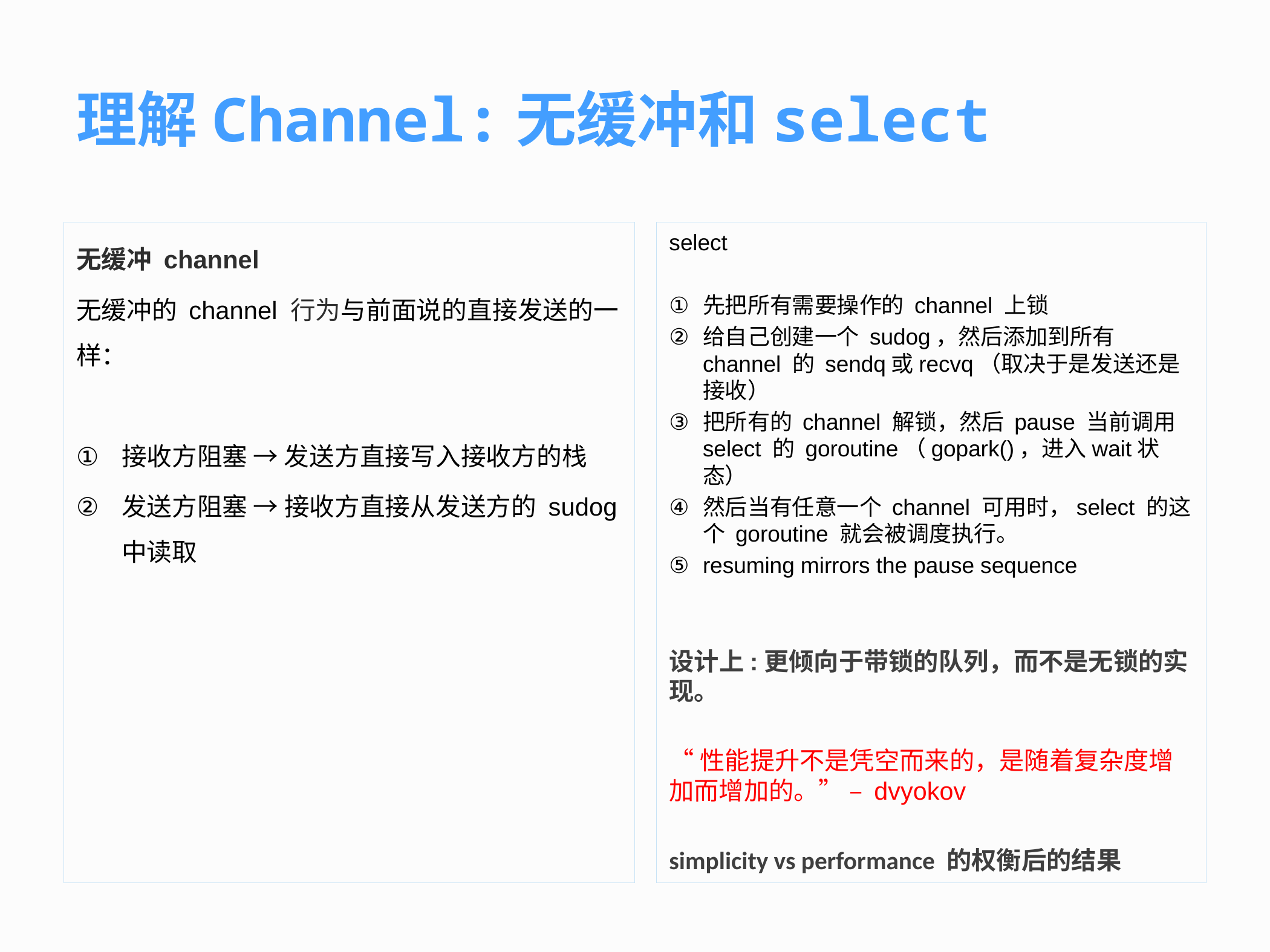

# 理解Channel:无缓冲和select
无缓冲 channel
无缓冲的 channel 行为与前面说的直接发送的一样：

接收方阻塞 → 发送方直接写入接收方的栈
发送方阻塞 → 接收方直接从发送方的 sudog 中读取
select

先把所有需要操作的 channel 上锁
给自己创建一个 sudog，然后添加到所有 channel 的 sendq或recvq（取决于是发送还是接收）
把所有的 channel 解锁，然后 pause 当前调用 select 的 goroutine（gopark()，进入wait状态）
然后当有任意一个 channel 可用时，select 的这个 goroutine 就会被调度执行。
resuming mirrors the pause sequence

设计上:更倾向于带锁的队列，而不是无锁的实现。

“性能提升不是凭空而来的，是随着复杂度增加而增加的。” – dvyokov

simplicity vs performance 的权衡后的结果